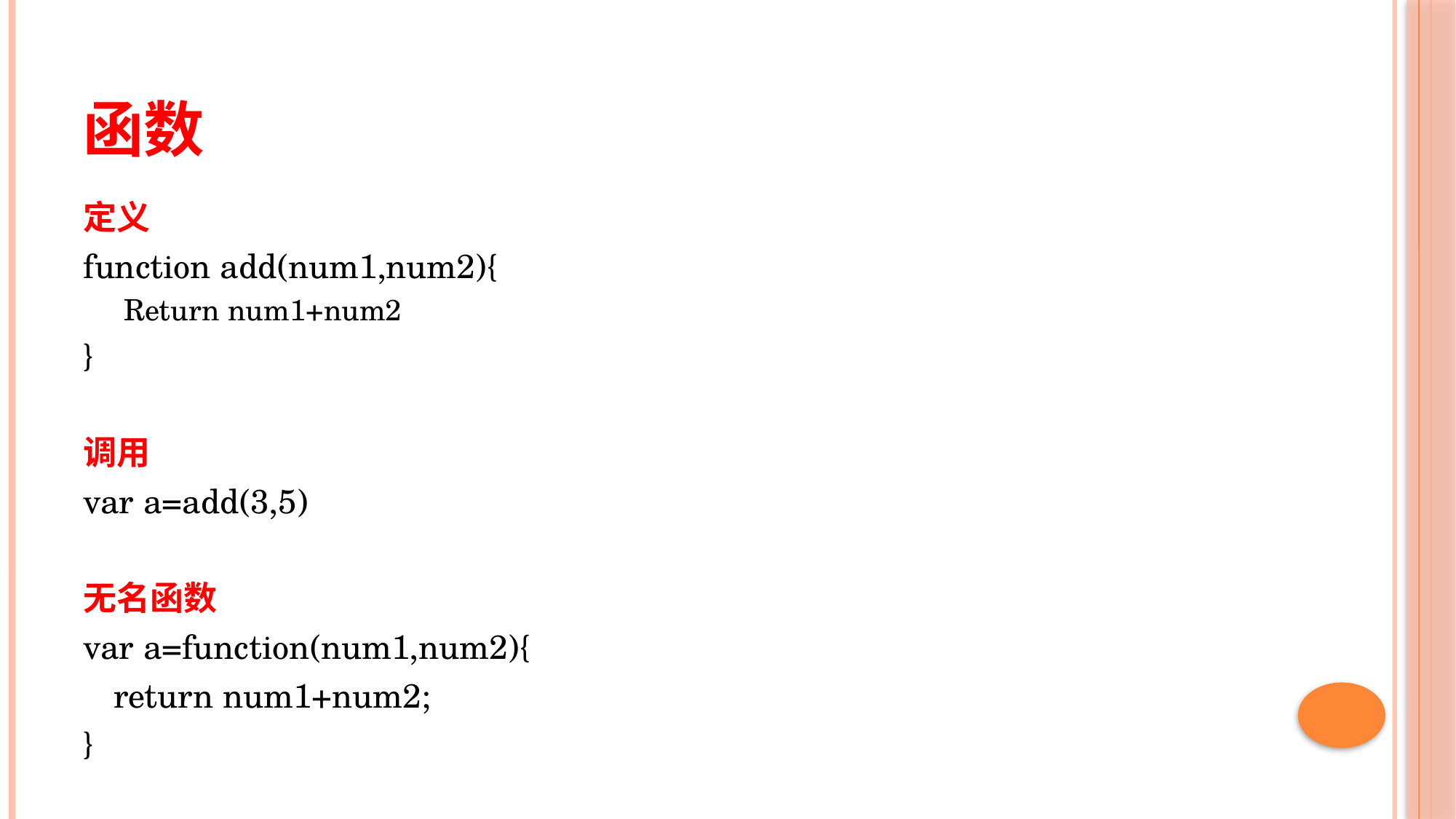

# 函数
定义
function add(num1,num2){
Return num1+num2
}

调用
var a=add(3,5)

无名函数
var a=function(num1,num2){
	return num1+num2;
}